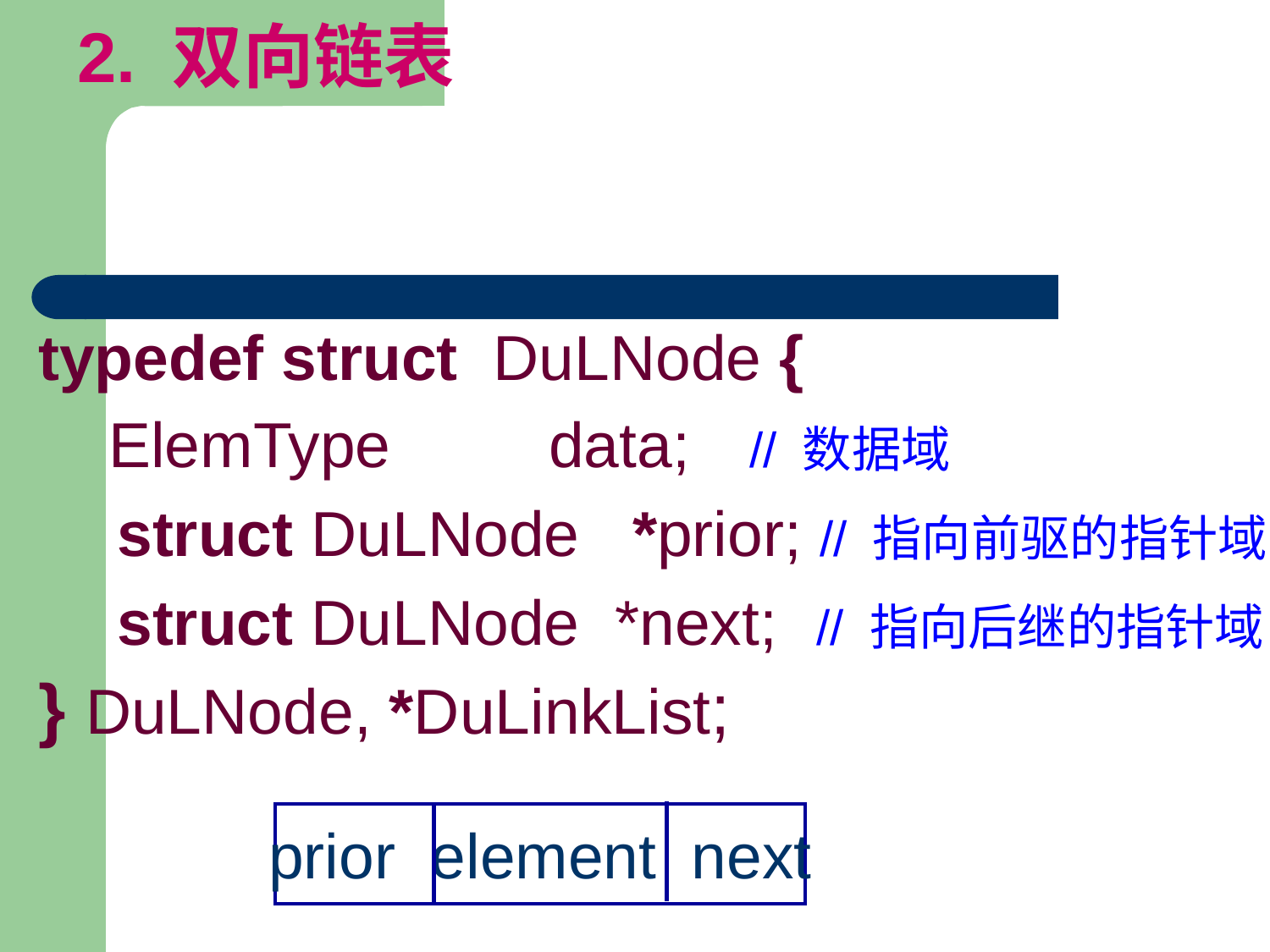

2. 双向链表
typedef struct  DuLNode {
    ElemType         data;   // 数据域
    struct DuLNode   *prior; // 指向前驱的指针域
    struct DuLNode  *next;  // 指向后继的指针域
} DuLNode, *DuLinkList;

prior  element  next